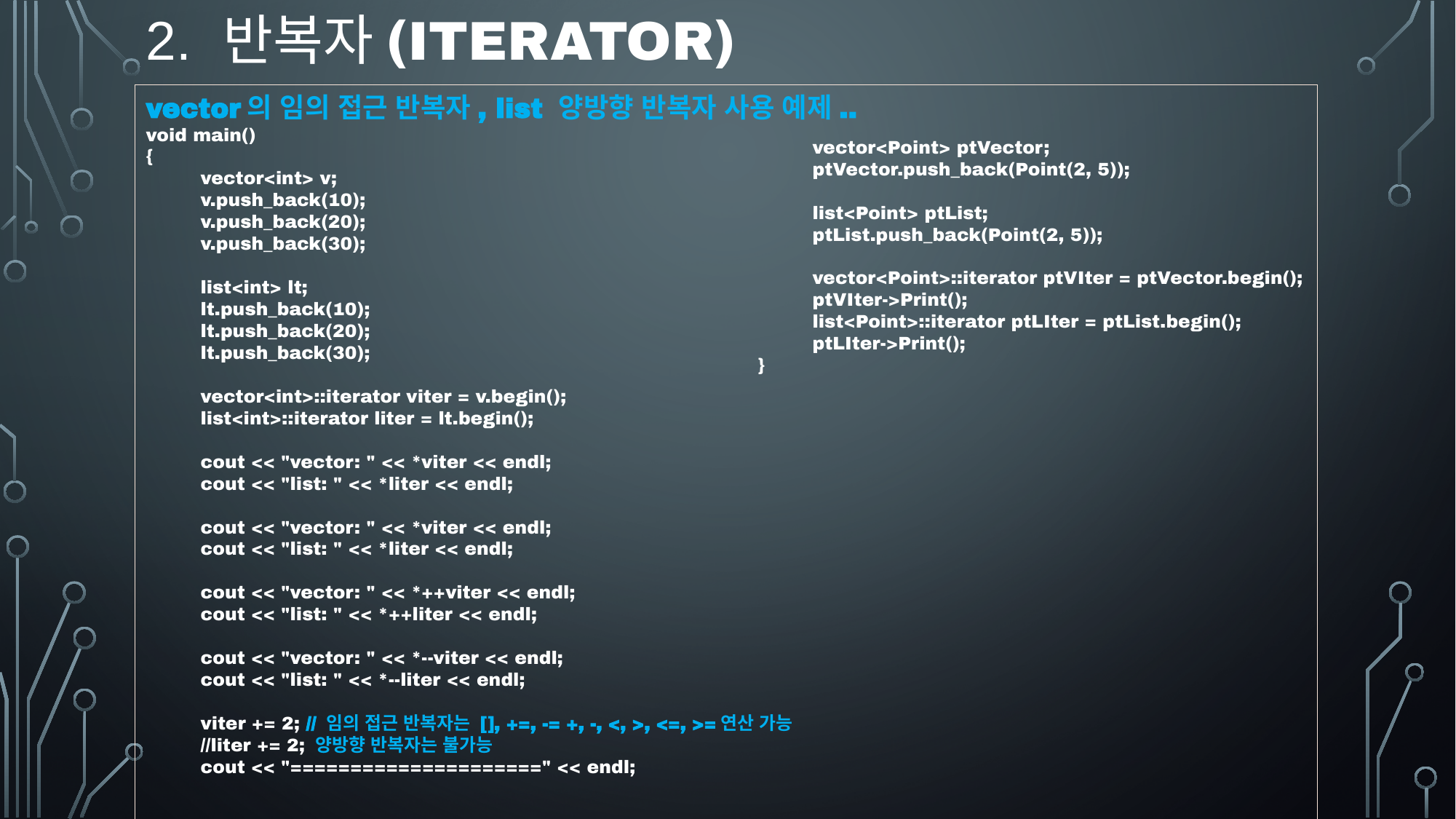

# 2. 반복자(iterator)
vector의 임의 접근 반복자, list 양방향 반복자 사용 예제..
void main()
{
vector<int> v;
v.push_back(10);
v.push_back(20);
v.push_back(30);

list<int> lt;
lt.push_back(10);
lt.push_back(20);
lt.push_back(30);

vector<int>::iterator viter = v.begin();
list<int>::iterator liter = lt.begin();

cout << "vector: " << *viter << endl;
cout << "list: " << *liter << endl;

cout << "vector: " << *viter << endl;
cout << "list: " << *liter << endl;

cout << "vector: " << *++viter << endl;
cout << "list: " << *++liter << endl;

cout << "vector: " << *--viter << endl;
cout << "list: " << *--liter << endl;

viter += 2; // 임의 접근 반복자는 [], +=, -= +, -, <, >, <=, >=연산 가능
//liter += 2; 양방향 반복자는 불가능
cout << "=====================" << endl;

vector<Point> ptVector;
ptVector.push_back(Point(2, 5));

list<Point> ptList;
ptList.push_back(Point(2, 5));

vector<Point>::iterator ptVIter = ptVector.begin();
ptVIter->Print();
list<Point>::iterator ptLIter = ptList.begin();
ptLIter->Print();
}